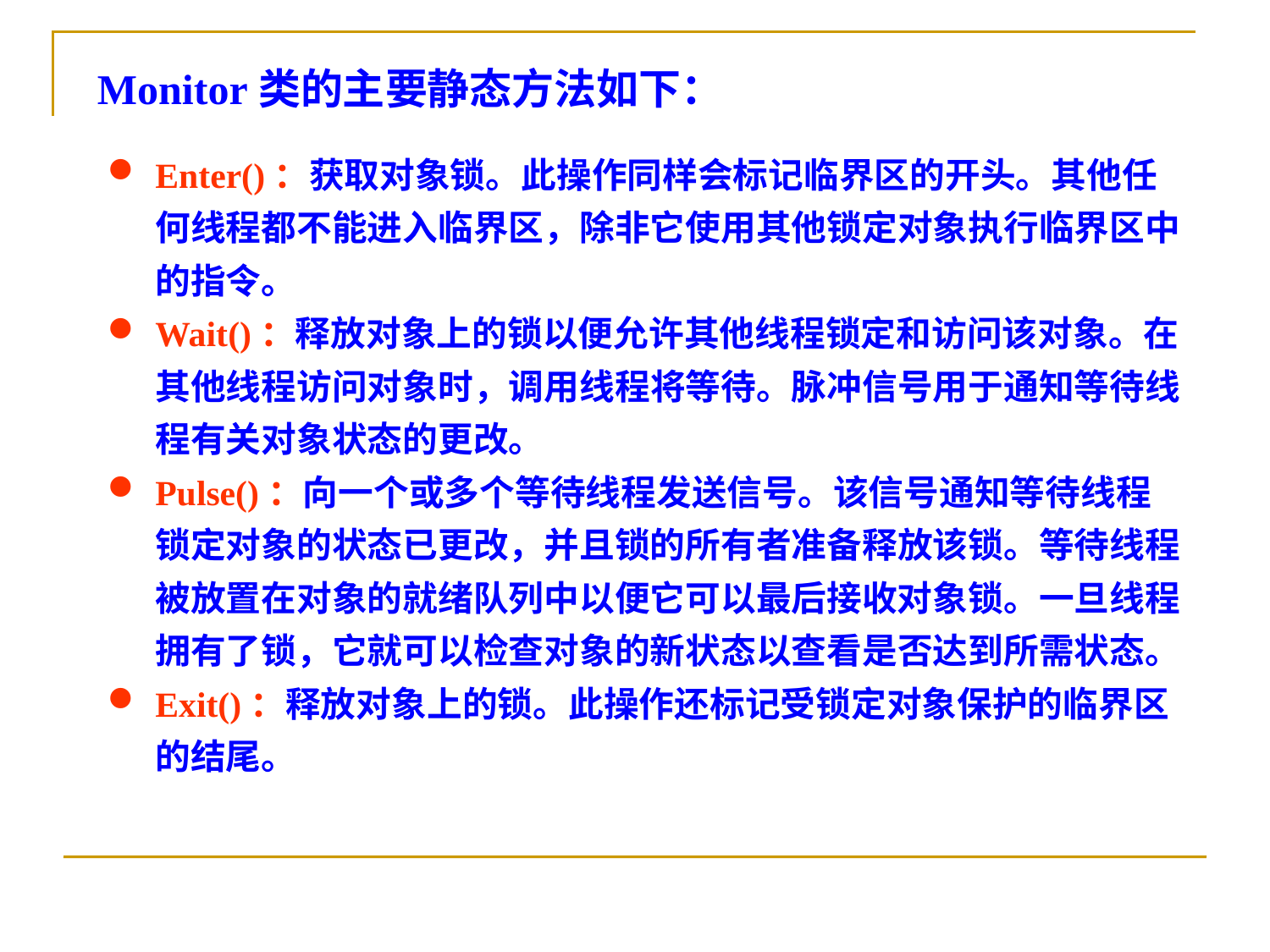

Monitor类的主要静态方法如下：
Enter()：获取对象锁。此操作同样会标记临界区的开头。其他任何线程都不能进入临界区，除非它使用其他锁定对象执行临界区中的指令。
Wait()：释放对象上的锁以便允许其他线程锁定和访问该对象。在其他线程访问对象时，调用线程将等待。脉冲信号用于通知等待线程有关对象状态的更改。
Pulse()：向一个或多个等待线程发送信号。该信号通知等待线程锁定对象的状态已更改，并且锁的所有者准备释放该锁。等待线程被放置在对象的就绪队列中以便它可以最后接收对象锁。一旦线程拥有了锁，它就可以检查对象的新状态以查看是否达到所需状态。
Exit()：释放对象上的锁。此操作还标记受锁定对象保护的临界区的结尾。